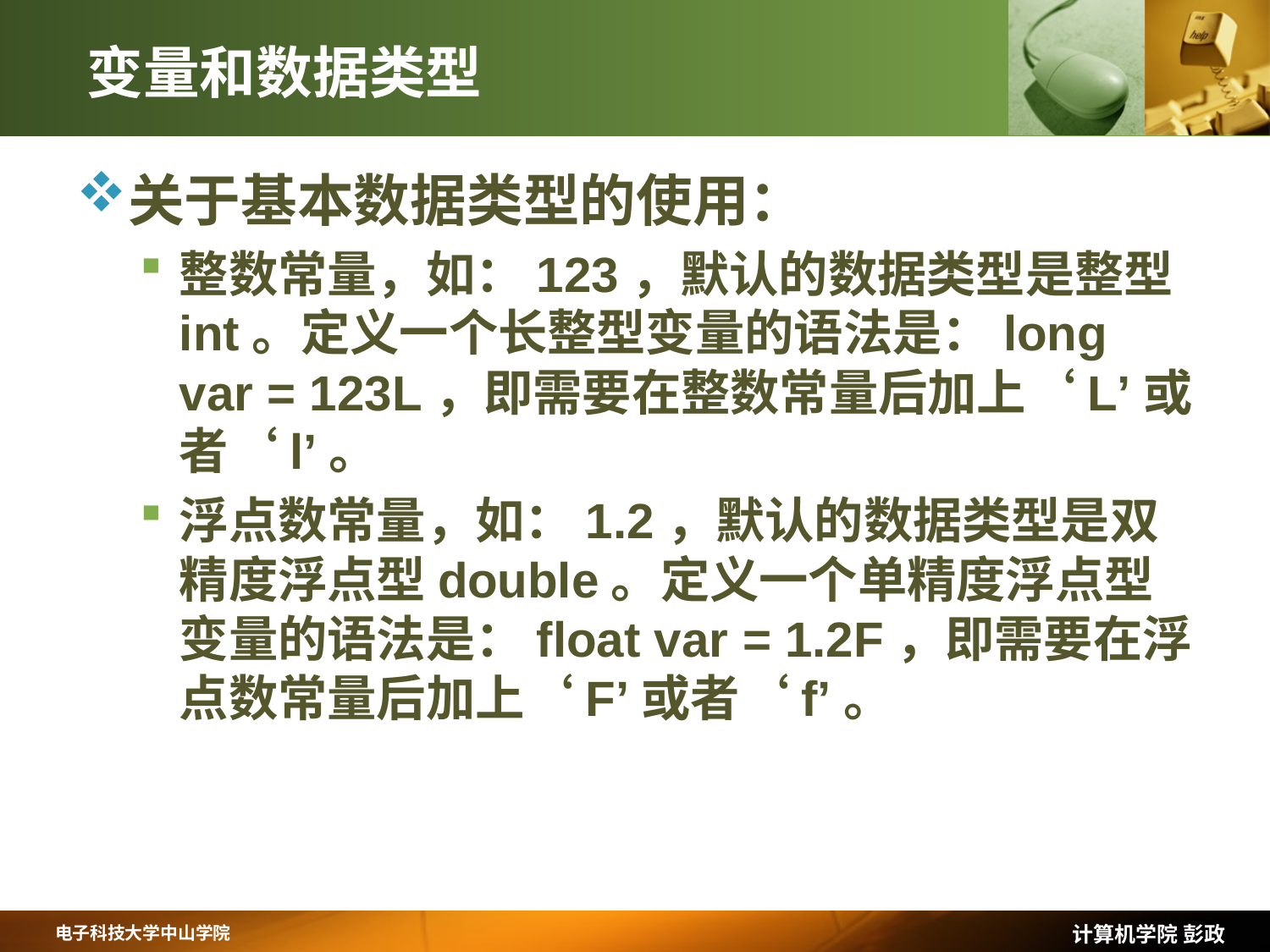

# 变量和数据类型
关于基本数据类型的使用：
整数常量，如：123，默认的数据类型是整型int。定义一个长整型变量的语法是：long var = 123L，即需要在整数常量后加上‘L’或者‘l’。
浮点数常量，如：1.2，默认的数据类型是双精度浮点型double。定义一个单精度浮点型变量的语法是：float var = 1.2F，即需要在浮点数常量后加上‘F’或者‘f’。
计算机学院 彭政
电子科技大学中山学院